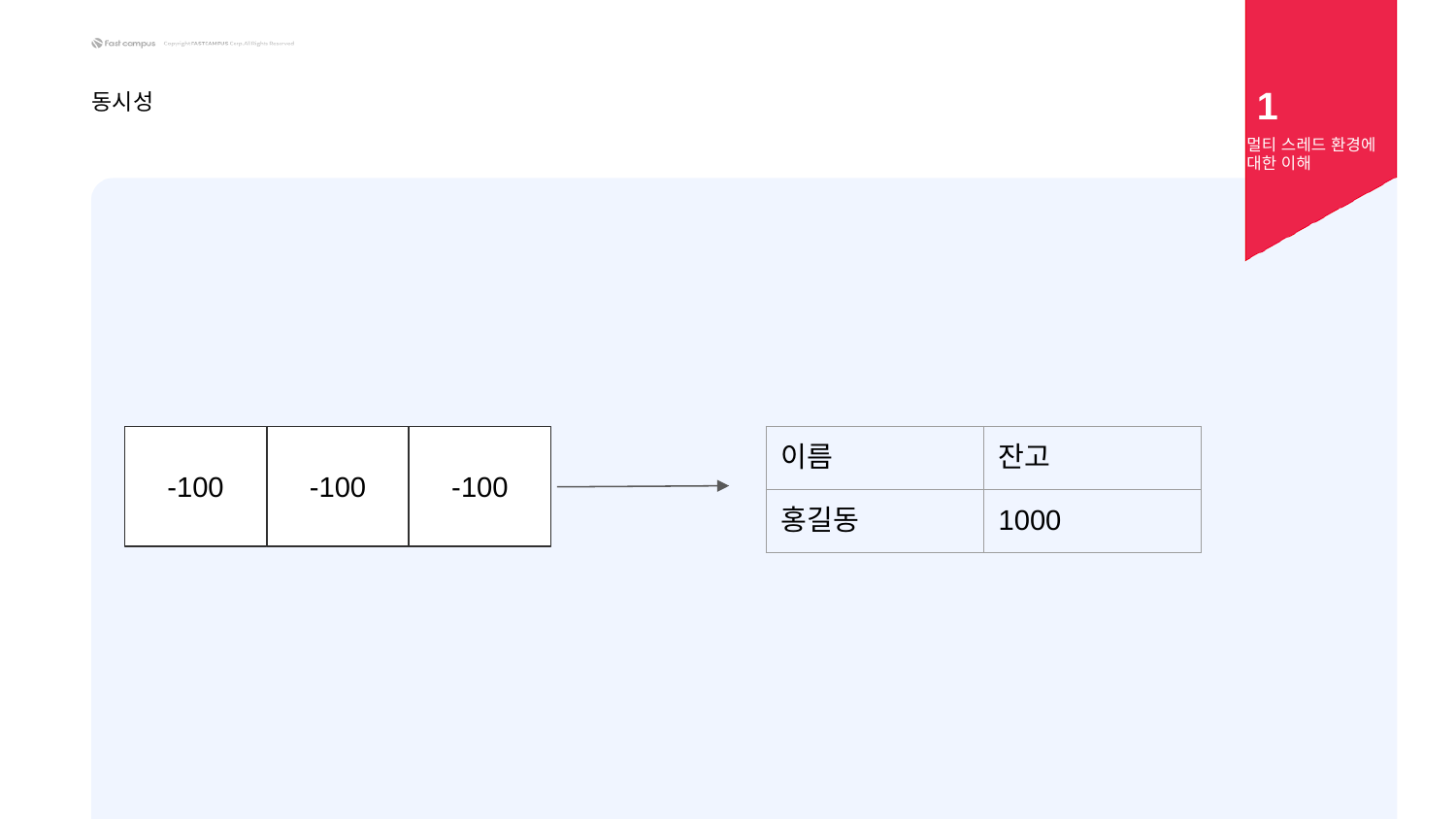

1
동시성
멀티 스레드 환경에 대한 이해
-100
-100
-100
| 이름 | 잔고 |
| --- | --- |
| 홍길동 | 1000 |